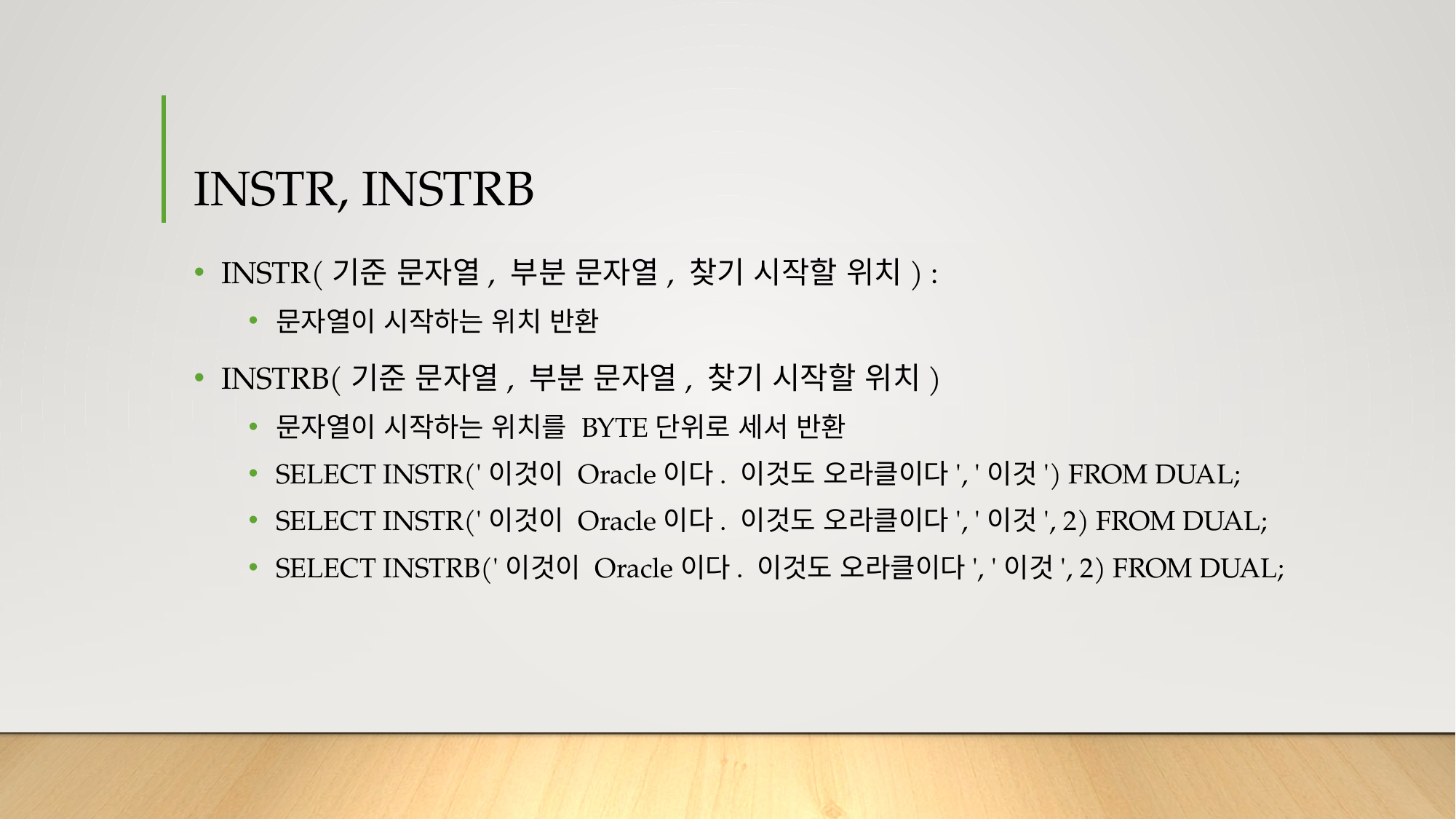

# INSTR, INSTRB
INSTR(기준 문자열, 부분 문자열, 찾기 시작할 위치) :
문자열이 시작하는 위치 반환
INSTRB(기준 문자열, 부분 문자열, 찾기 시작할 위치)
문자열이 시작하는 위치를 BYTE단위로 세서 반환
SELECT INSTR('이것이 Oracle이다. 이것도 오라클이다', '이것') FROM DUAL;
SELECT INSTR('이것이 Oracle이다. 이것도 오라클이다', '이것', 2) FROM DUAL;
SELECT INSTRB('이것이 Oracle이다. 이것도 오라클이다', '이것', 2) FROM DUAL;